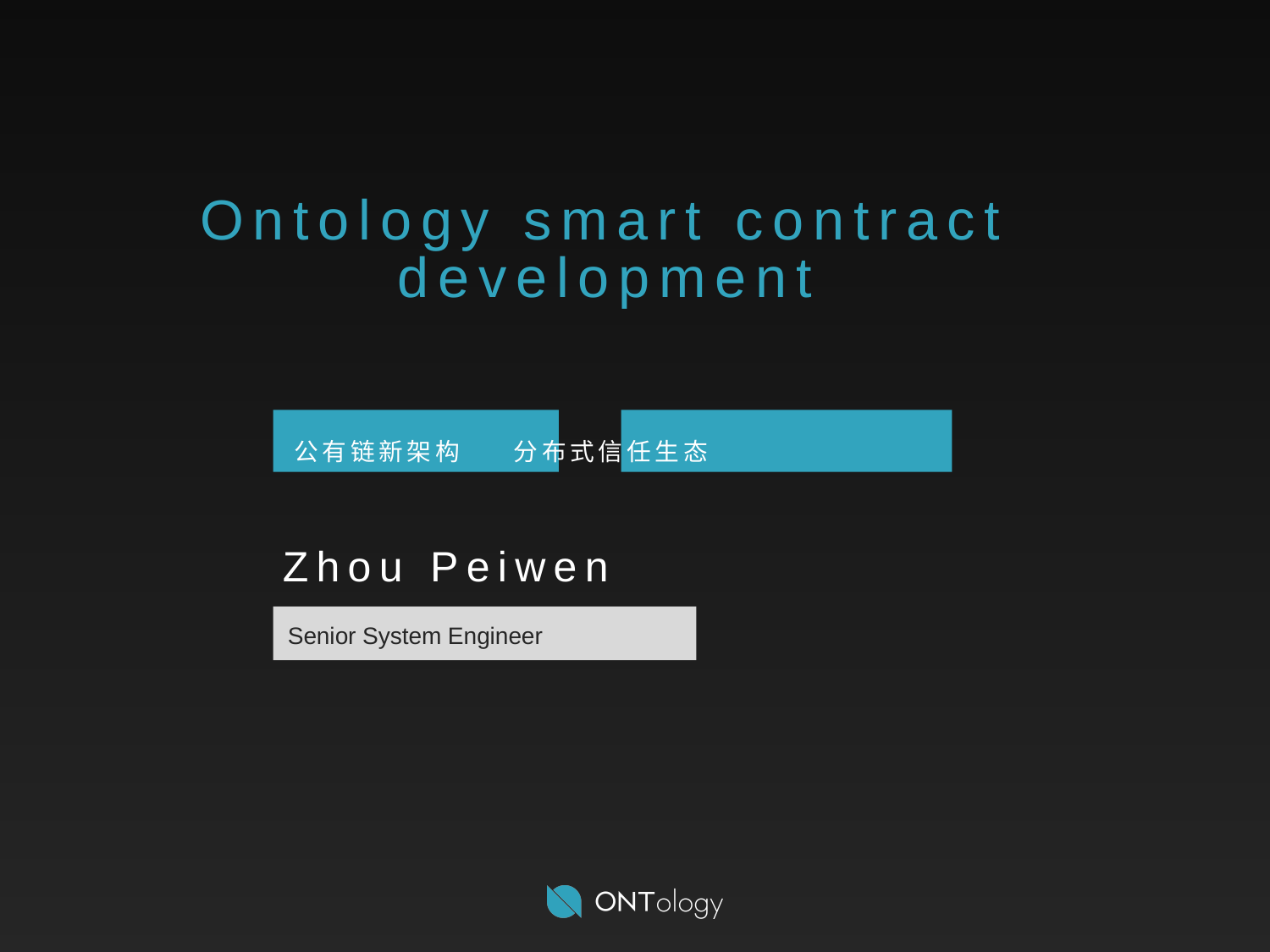

# Ontology smart contract development

公有链新架构 & 分布式信任生态
Zhou Peiwen

Senior System Engineer